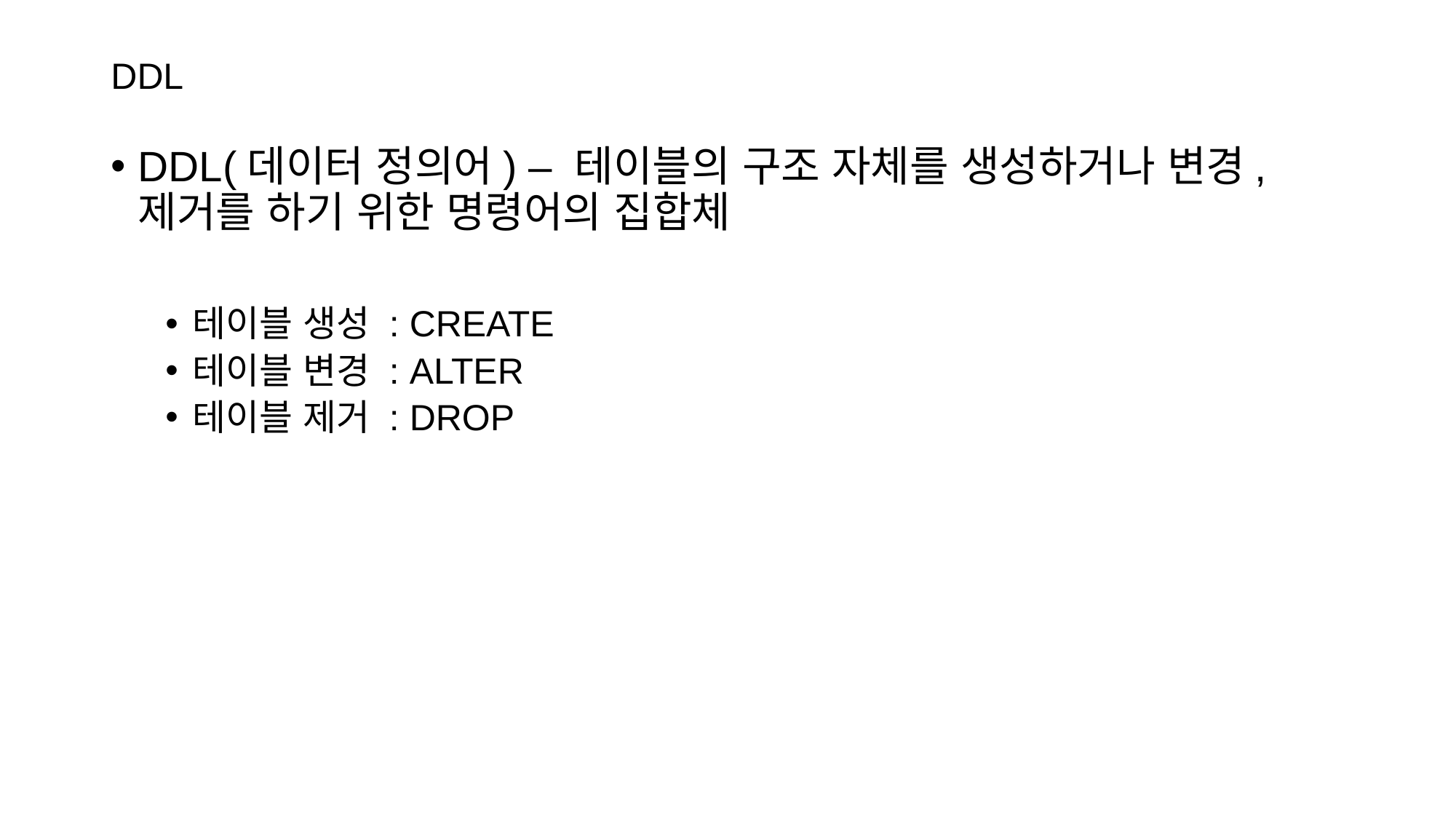

# DDL
DDL(데이터 정의어) – 테이블의 구조 자체를 생성하거나 변경, 제거를 하기 위한 명령어의 집합체

테이블 생성 : CREATE
테이블 변경 : ALTER
테이블 제거 : DROP